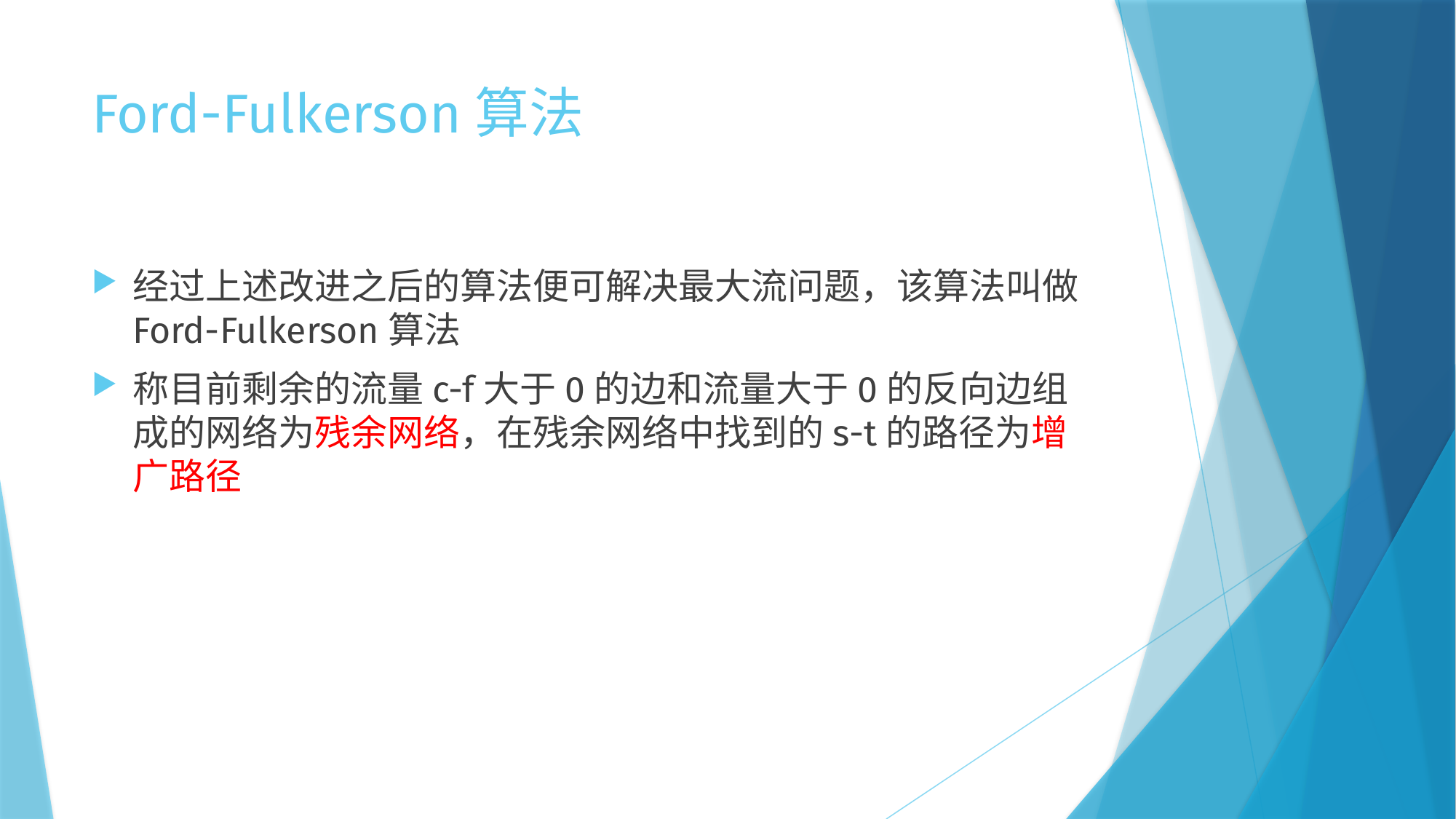

# Ford-Fulkerson算法
经过上述改进之后的算法便可解决最大流问题，该算法叫做Ford-Fulkerson算法
称目前剩余的流量c-f大于0的边和流量大于0的反向边组成的网络为残余网络，在残余网络中找到的s-t的路径为增广路径